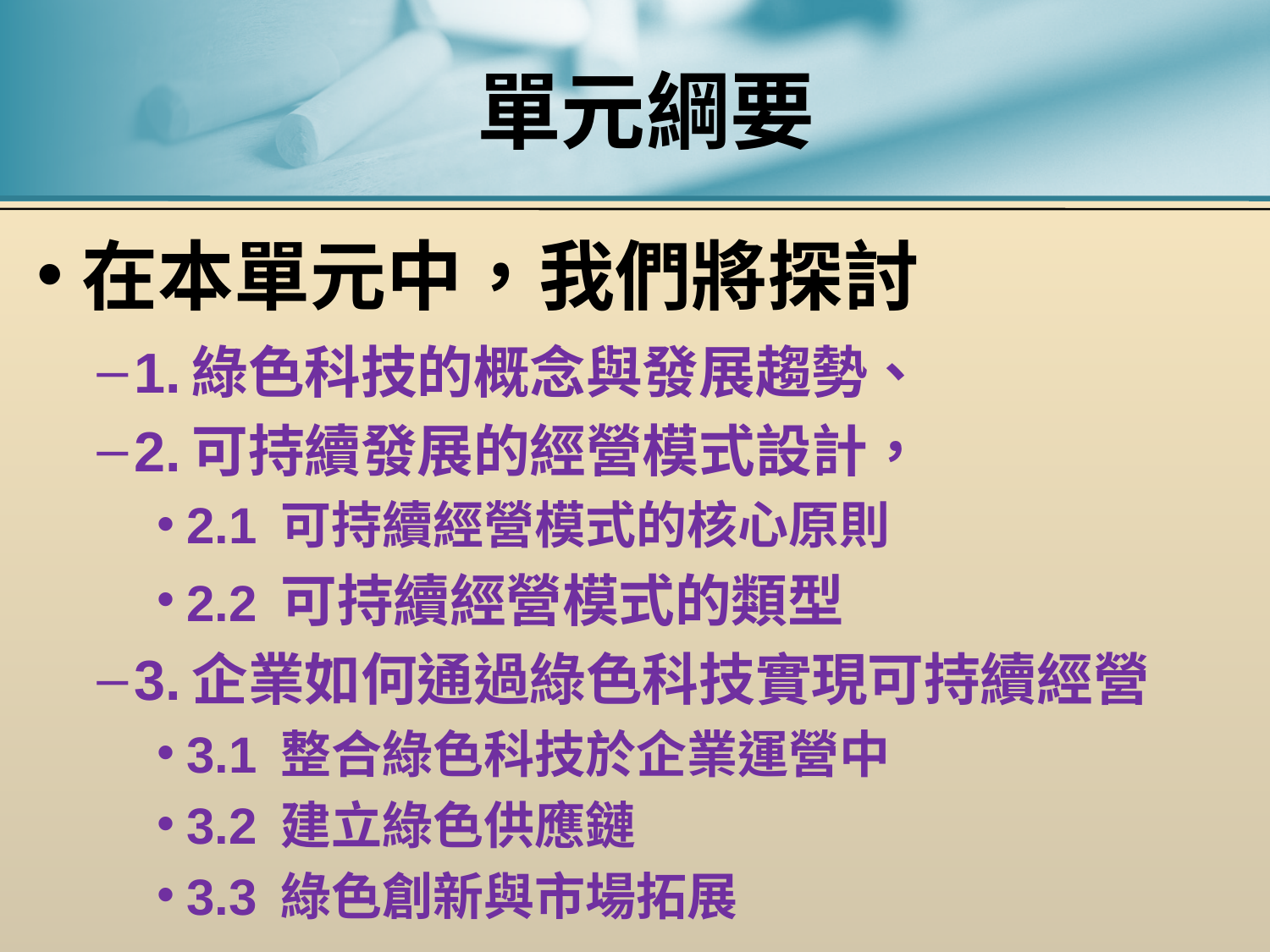

# 單元綱要
在本單元中，我們將探討
1.綠色科技的概念與發展趨勢、
2.可持續發展的經營模式設計，
2.1 可持續經營模式的核心原則
2.2 可持續經營模式的類型
3.企業如何通過綠色科技實現可持續經營
3.1 整合綠色科技於企業運營中
3.2 建立綠色供應鏈
3.3 綠色創新與市場拓展